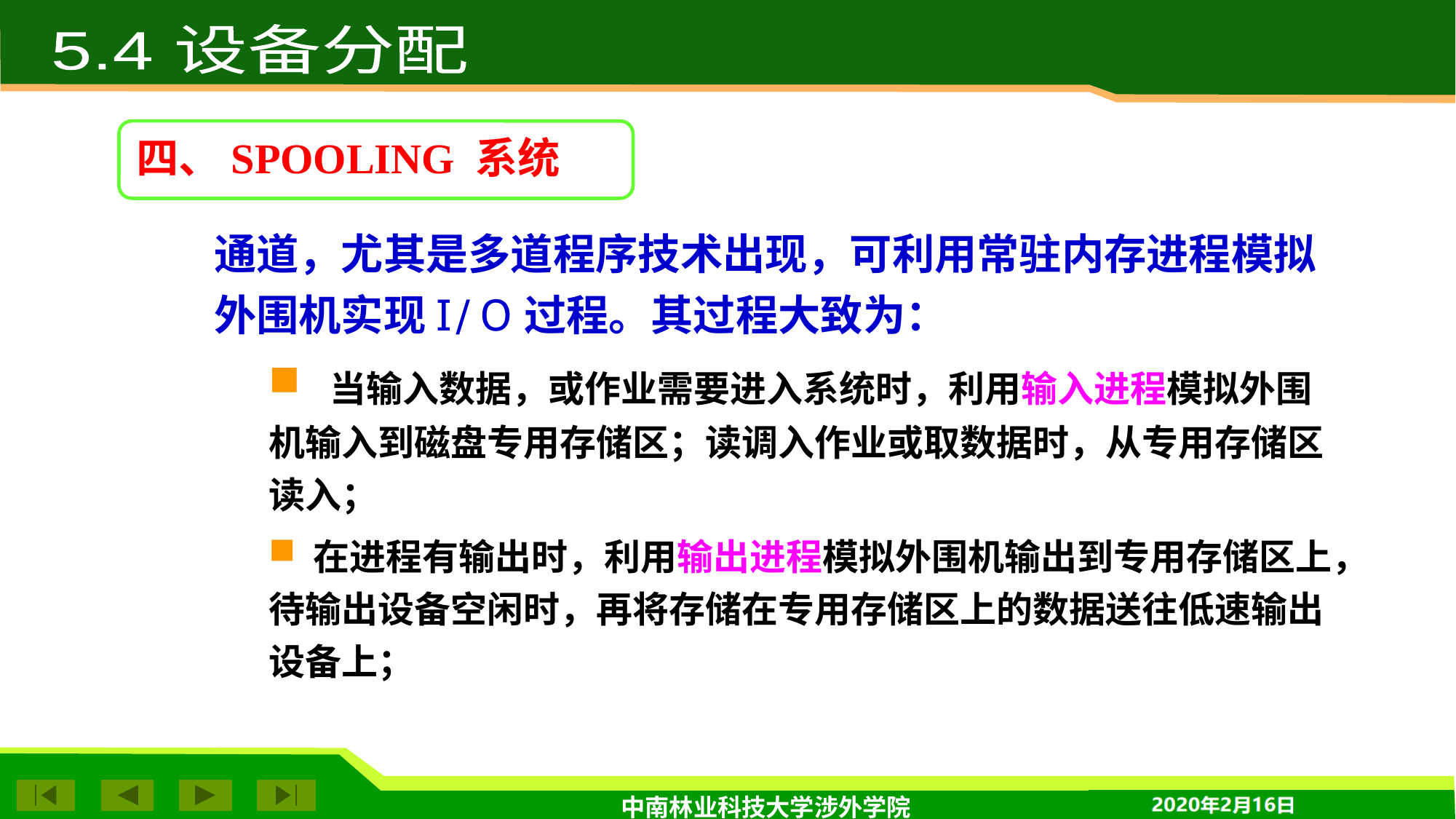

5.4 设备分配

四、SPOOLING 系统
通道，尤其是多道程序技术出现，可利用常驻内存进程模拟外围机实现I/O过程。其过程大致为：
  当输入数据，或作业需要进入系统时，利用输入进程模拟外围机输入到磁盘专用存储区；读调入作业或取数据时，从专用存储区读入；
 在进程有输出时，利用输出进程模拟外围机输出到专用存储区上，待输出设备空闲时，再将存储在专用存储区上的数据送往低速输出设备上；